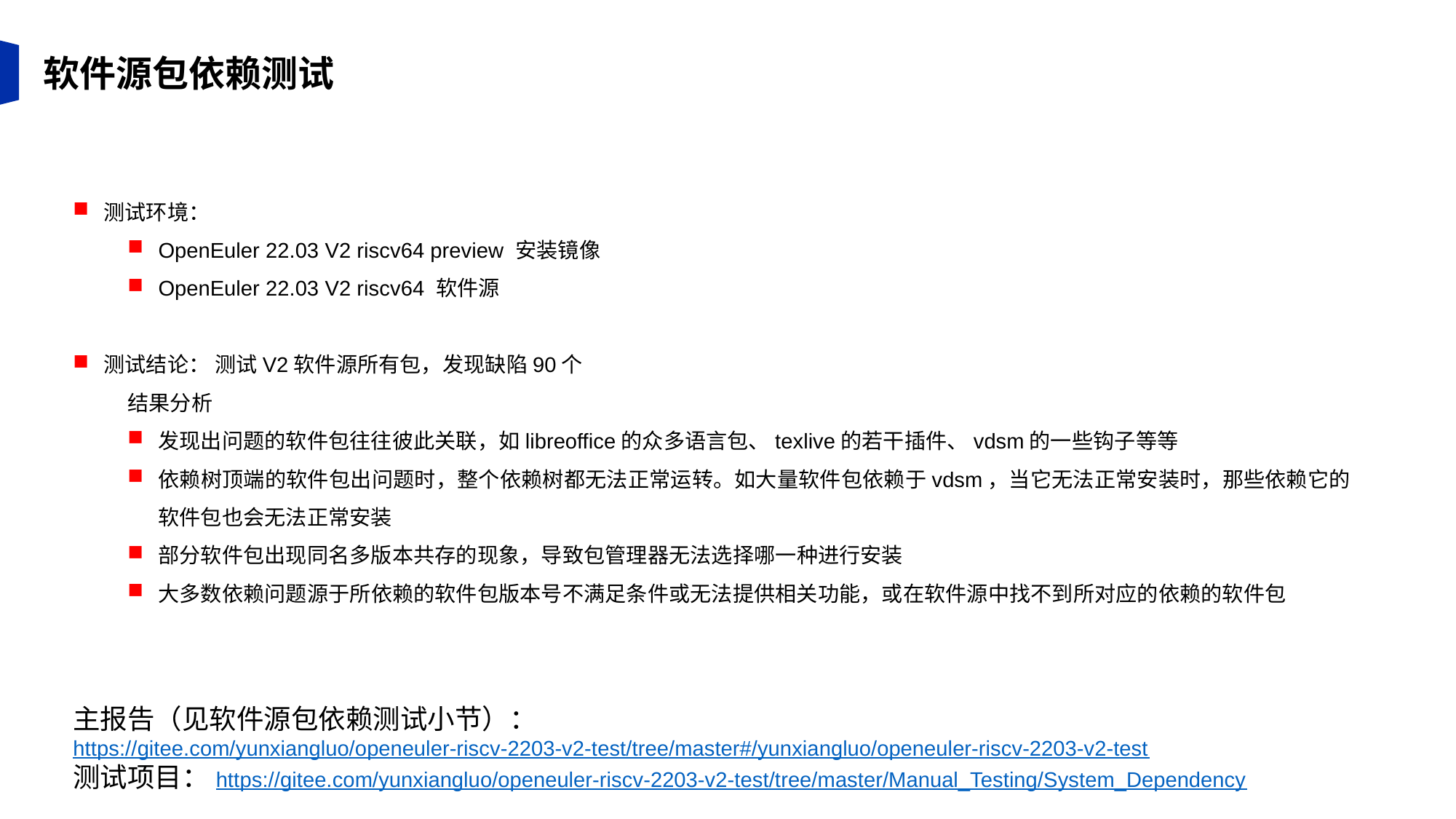

软件源包依赖测试

测试环境：
OpenEuler 22.03 V2 riscv64 preview 安装镜像
OpenEuler 22.03 V2 riscv64 软件源

测试结论： 测试V2软件源所有包，发现缺陷90个
结果分析
发现出问题的软件包往往彼此关联，如libreoffice的众多语言包、texlive的若干插件、vdsm的一些钩子等等
依赖树顶端的软件包出问题时，整个依赖树都无法正常运转。如大量软件包依赖于vdsm，当它无法正常安装时，那些依赖它的软件包也会无法正常安装
部分软件包出现同名多版本共存的现象，导致包管理器无法选择哪一种进行安装
大多数依赖问题源于所依赖的软件包版本号不满足条件或无法提供相关功能，或在软件源中找不到所对应的依赖的软件包
主报告（见软件源包依赖测试小节）：https://gitee.com/yunxiangluo/openeuler-riscv-2203-v2-test/tree/master#/yunxiangluo/openeuler-riscv-2203-v2-test
测试项目：https://gitee.com/yunxiangluo/openeuler-riscv-2203-v2-test/tree/master/Manual_Testing/System_Dependency